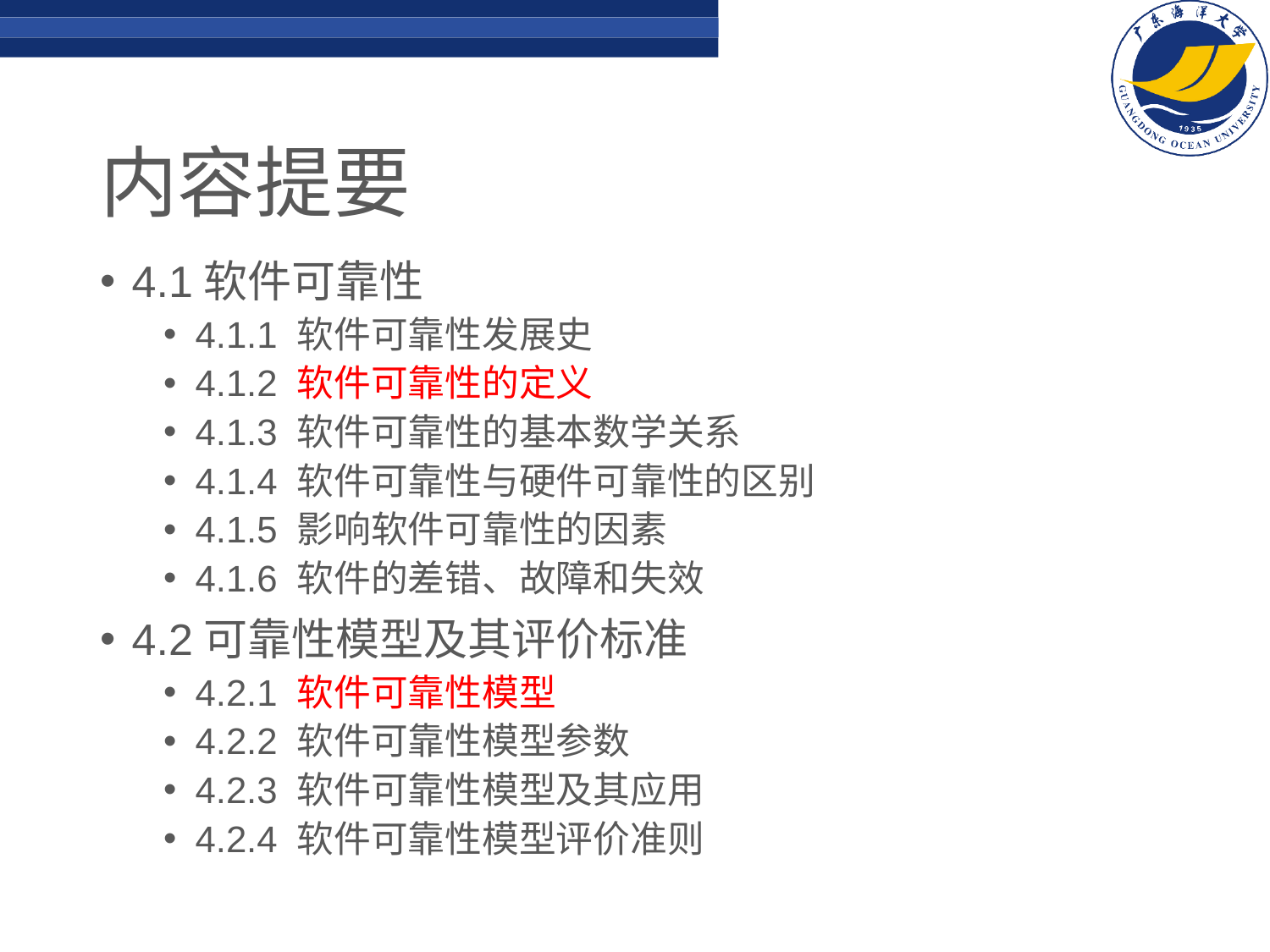

# 内容提要
4.1软件可靠性
4.1.1 软件可靠性发展史
4.1.2 软件可靠性的定义
4.1.3 软件可靠性的基本数学关系
4.1.4 软件可靠性与硬件可靠性的区别
4.1.5 影响软件可靠性的因素
4.1.6 软件的差错、故障和失效
4.2可靠性模型及其评价标准
4.2.1 软件可靠性模型
4.2.2 软件可靠性模型参数
4.2.3 软件可靠性模型及其应用
4.2.4 软件可靠性模型评价准则
2